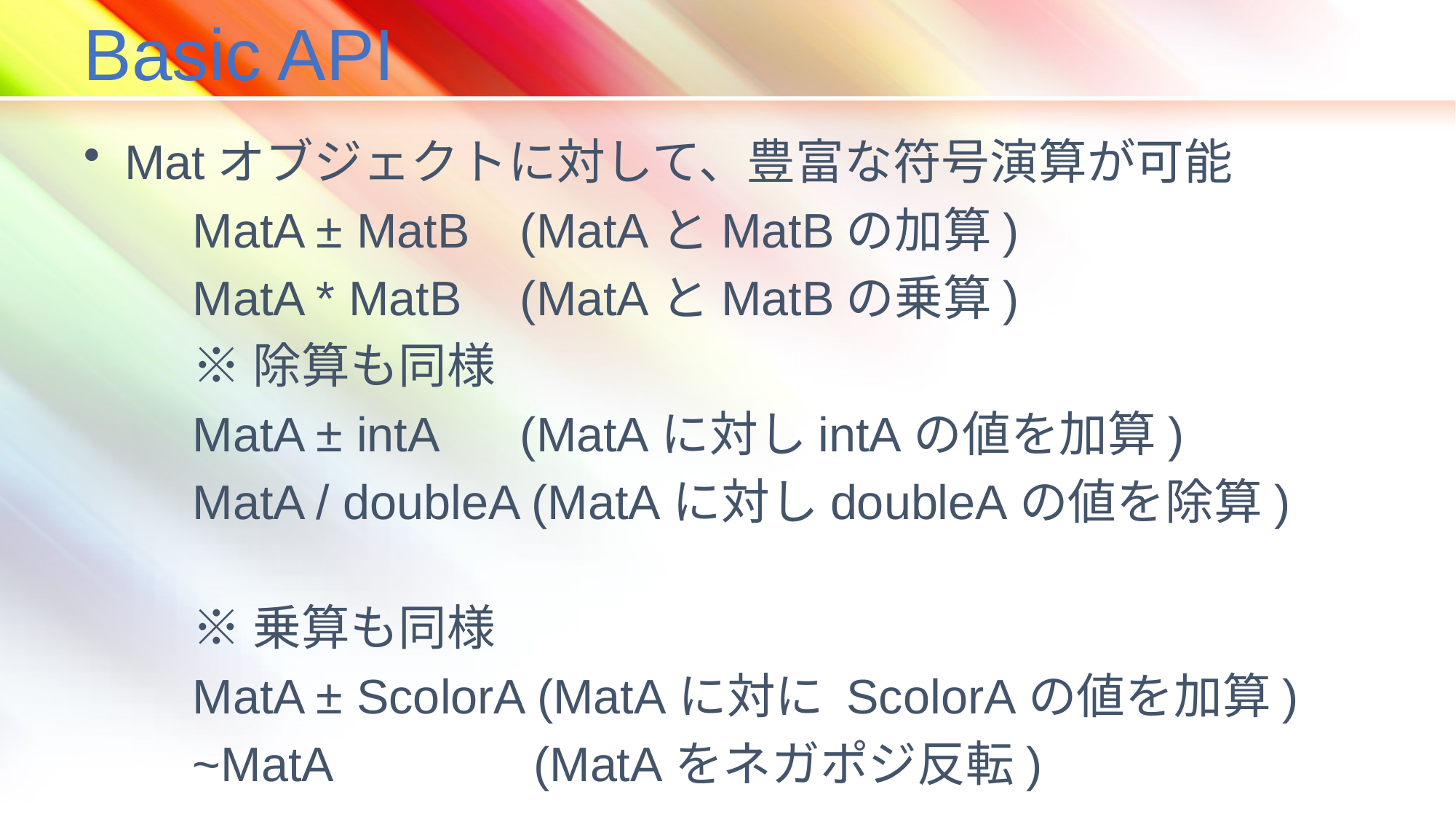

# Basic API
Matオブジェクトに対して、豊富な符号演算が可能
	MatA ± MatB 	(MatAとMatBの加算)
	MatA * MatB 	(MatAとMatBの乗算)
	※除算も同様
	MatA ± intA 	(MatAに対しintAの値を加算)
	MatA / doubleA (MatAに対しdoubleAの値を除算)
	※乗算も同様
	MatA ± ScolorA (MatAに対に ScolorAの値を加算)
	~MatA		 (MatAをネガポジ反転)